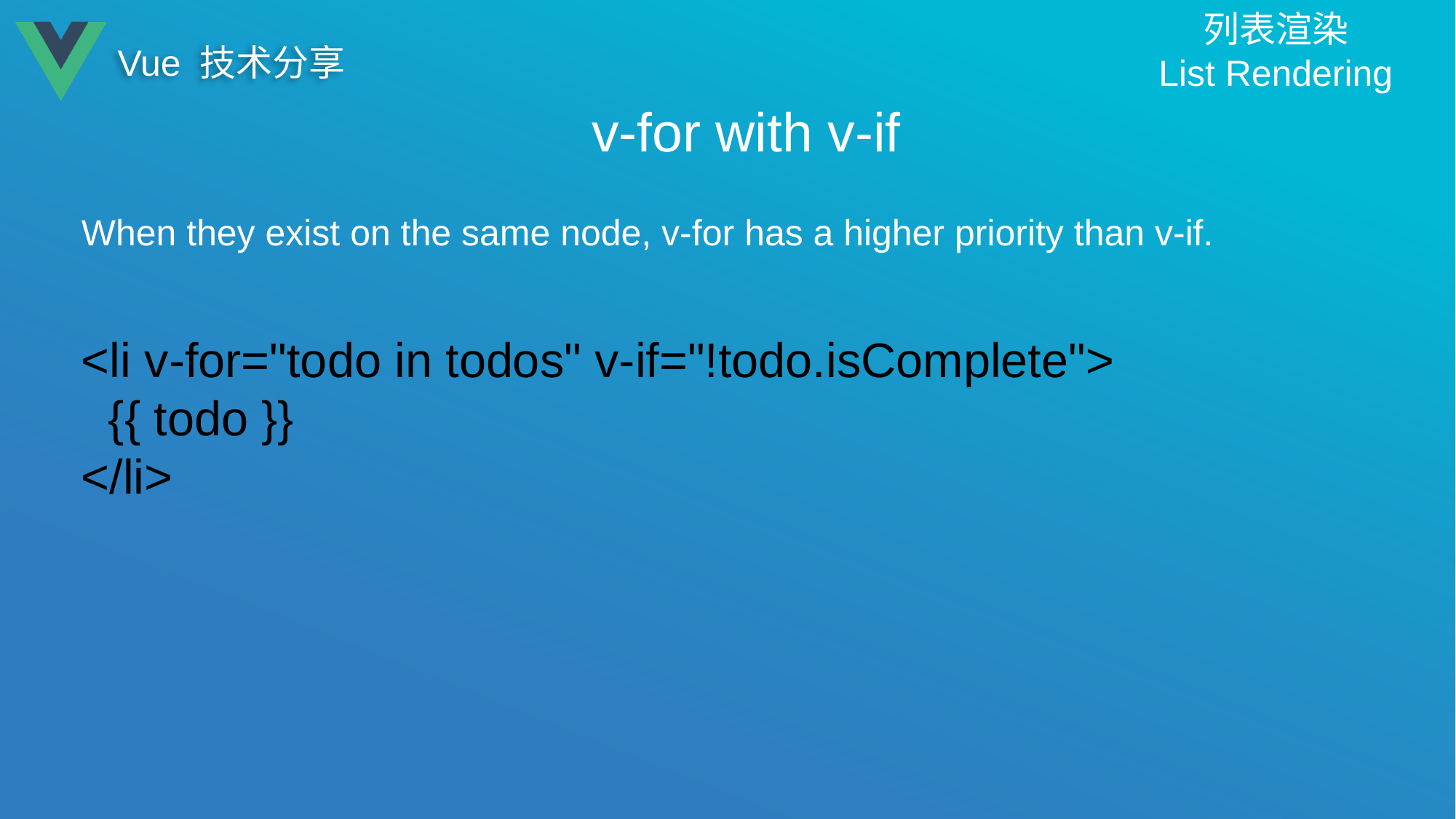

# 列表渲染 List Rendering
v-for with v-if
When they exist on the same node, v-for has a higher priority than v-if.
<li v-for="todo in todos" v-if="!todo.isComplete">
  {{ todo }}
</li>